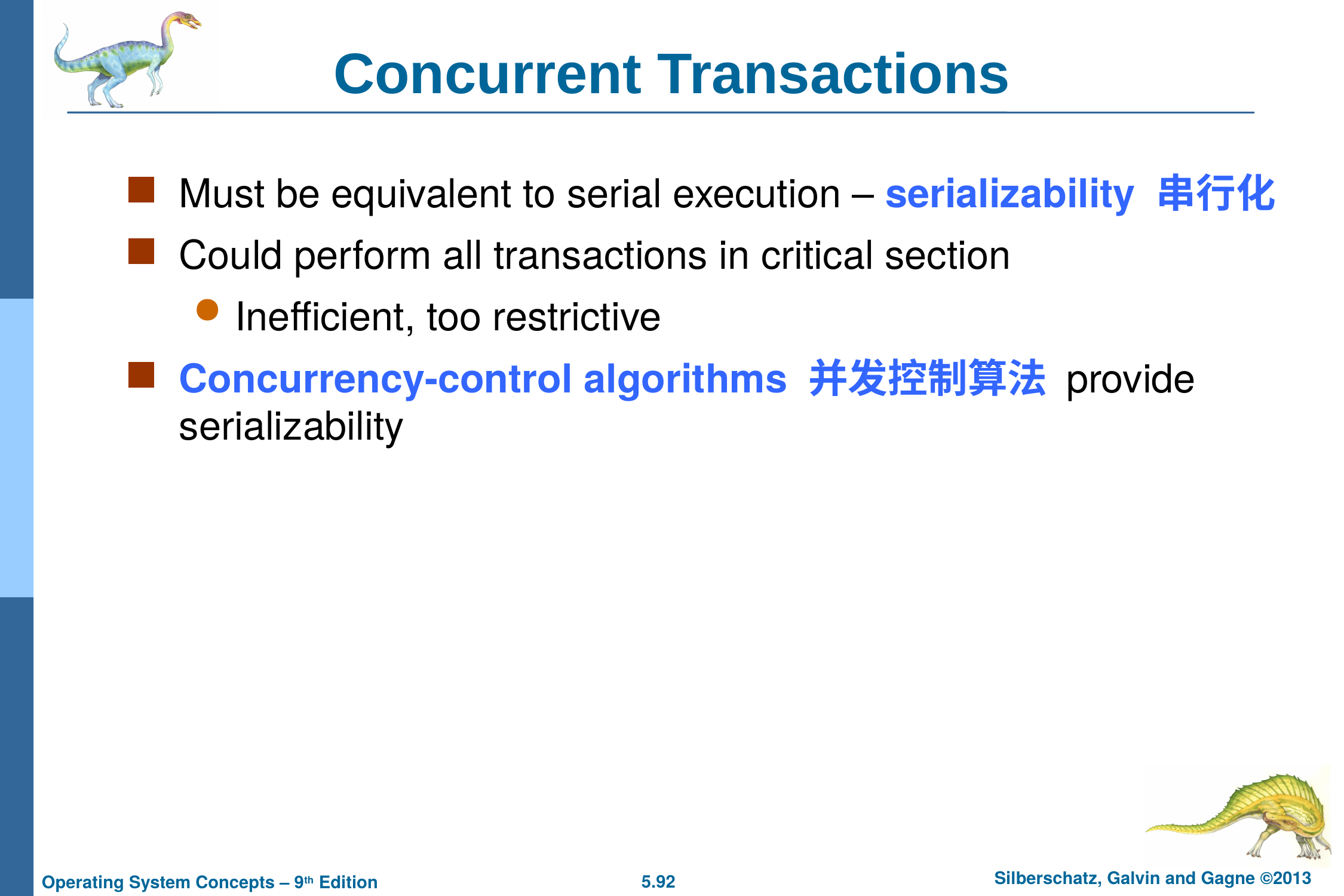

# Concurrent Transactions
Must be equivalent to serial execution – serializability 串行化
Could perform all transactions in critical section
Inefficient, too restrictive
Concurrency-control algorithms 并发控制算法 provide serializability